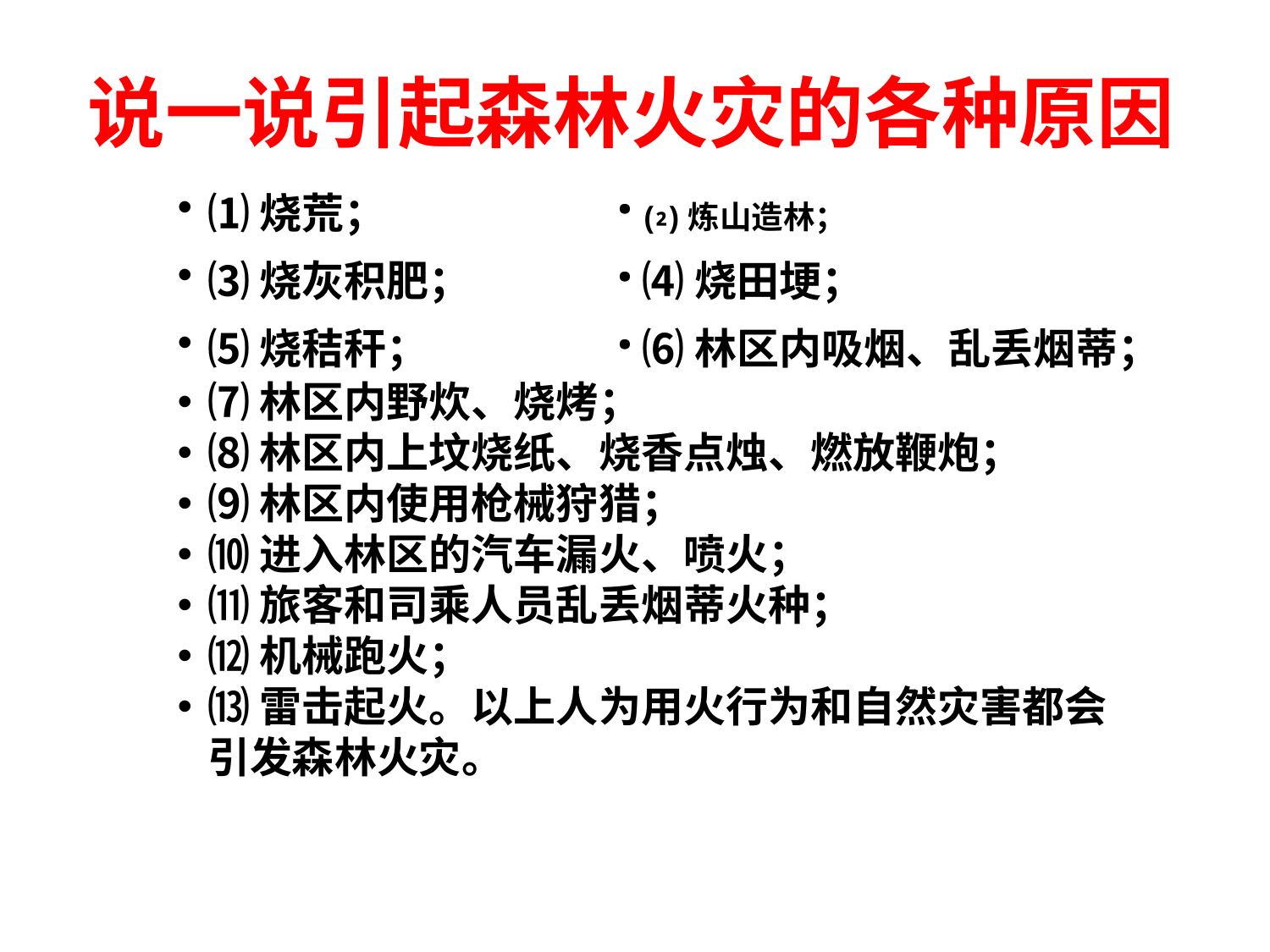

# 说一说引起森林火灾的各种原因
⑴烧荒；　　　　　·⑵炼山造林；
⑶烧灰积肥；　　　·⑷烧田埂；
⑸烧秸秆；　　　　·⑹林区内吸烟、乱丢烟蒂；
⑺林区内野炊、烧烤；
⑻林区内上坟烧纸、烧香点烛、燃放鞭炮；
⑼林区内使用枪械狩猎；
⑽进入林区的汽车漏火、喷火；
⑾旅客和司乘人员乱丢烟蒂火种；
⑿机械跑火；
⒀雷击起火。以上人为用火行为和自然灾害都会引发森林火灾。